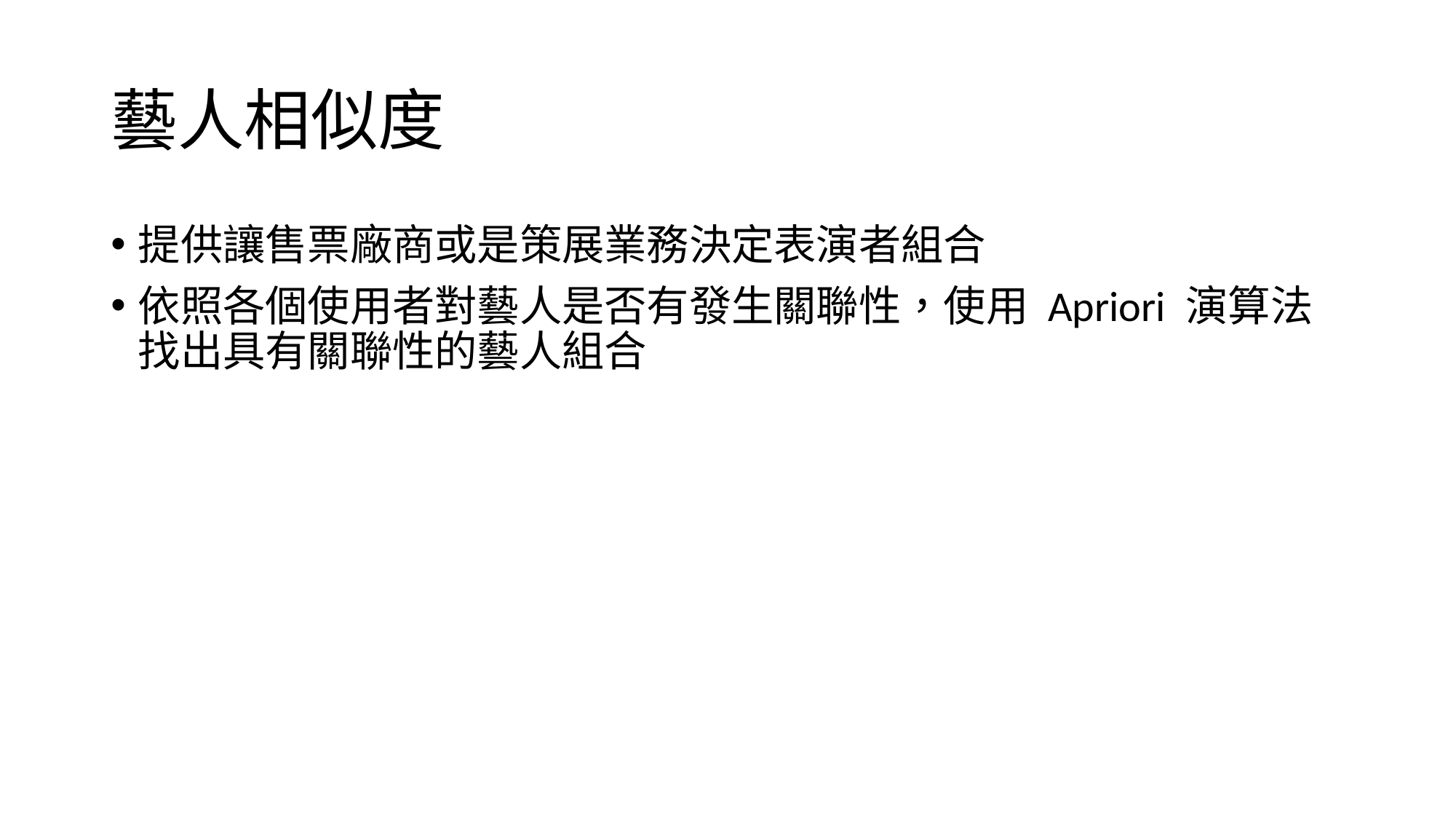

# 藝人相似度
提供讓售票廠商或是策展業務決定表演者組合
依照各個使用者對藝人是否有發生關聯性，使用 Apriori 演算法找出具有關聯性的藝人組合